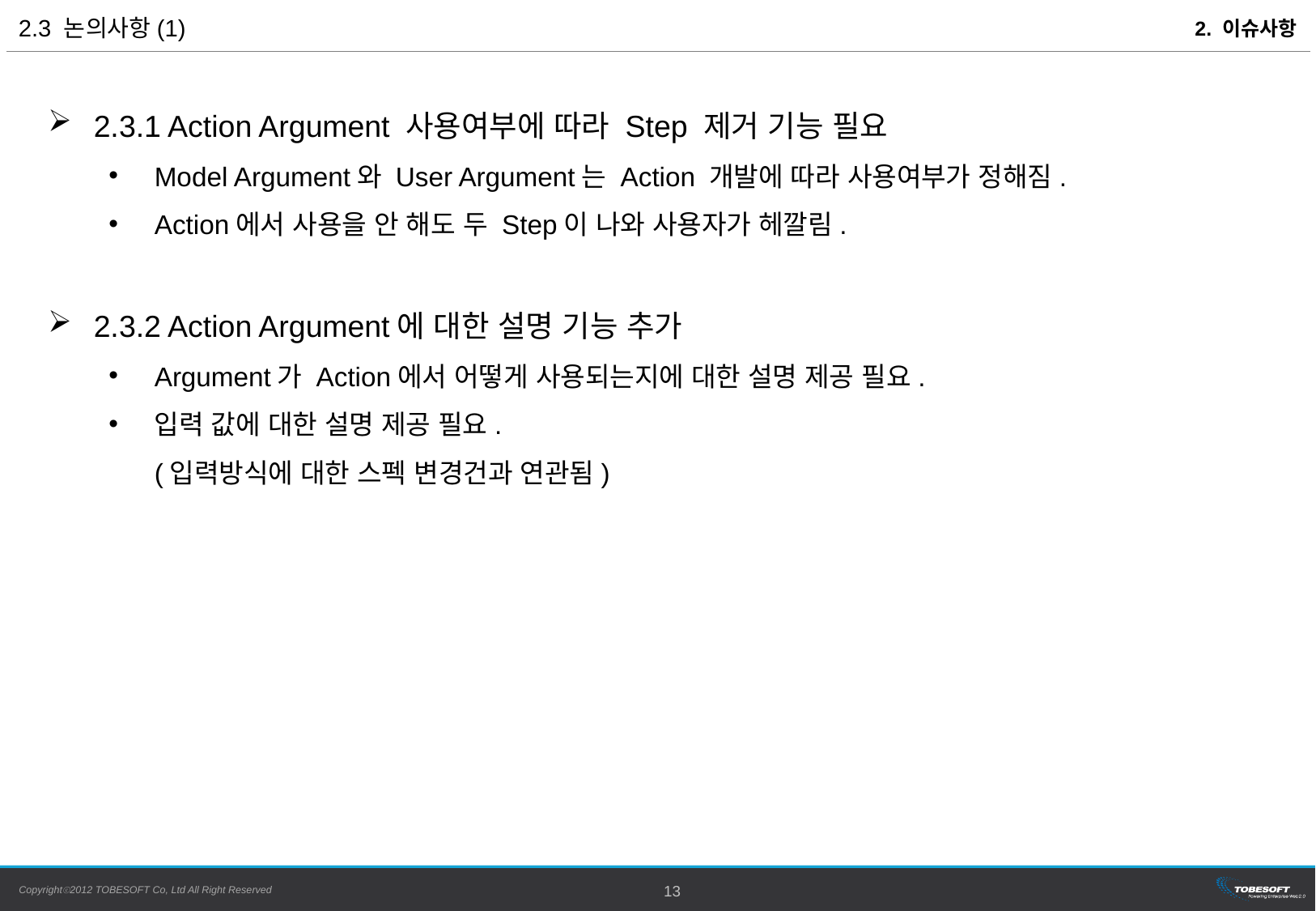

2.3 논의사항(1)
2. 이슈사항
2.3.1 Action Argument 사용여부에 따라 Step 제거 기능 필요
Model Argument와 User Argument는 Action 개발에 따라 사용여부가 정해짐.
Action에서 사용을 안 해도 두 Step이 나와 사용자가 헤깔림.

2.3.2 Action Argument에 대한 설명 기능 추가
Argument가 Action에서 어떻게 사용되는지에 대한 설명 제공 필요.
입력 값에 대한 설명 제공 필요.
(입력방식에 대한 스펙 변경건과 연관됨)